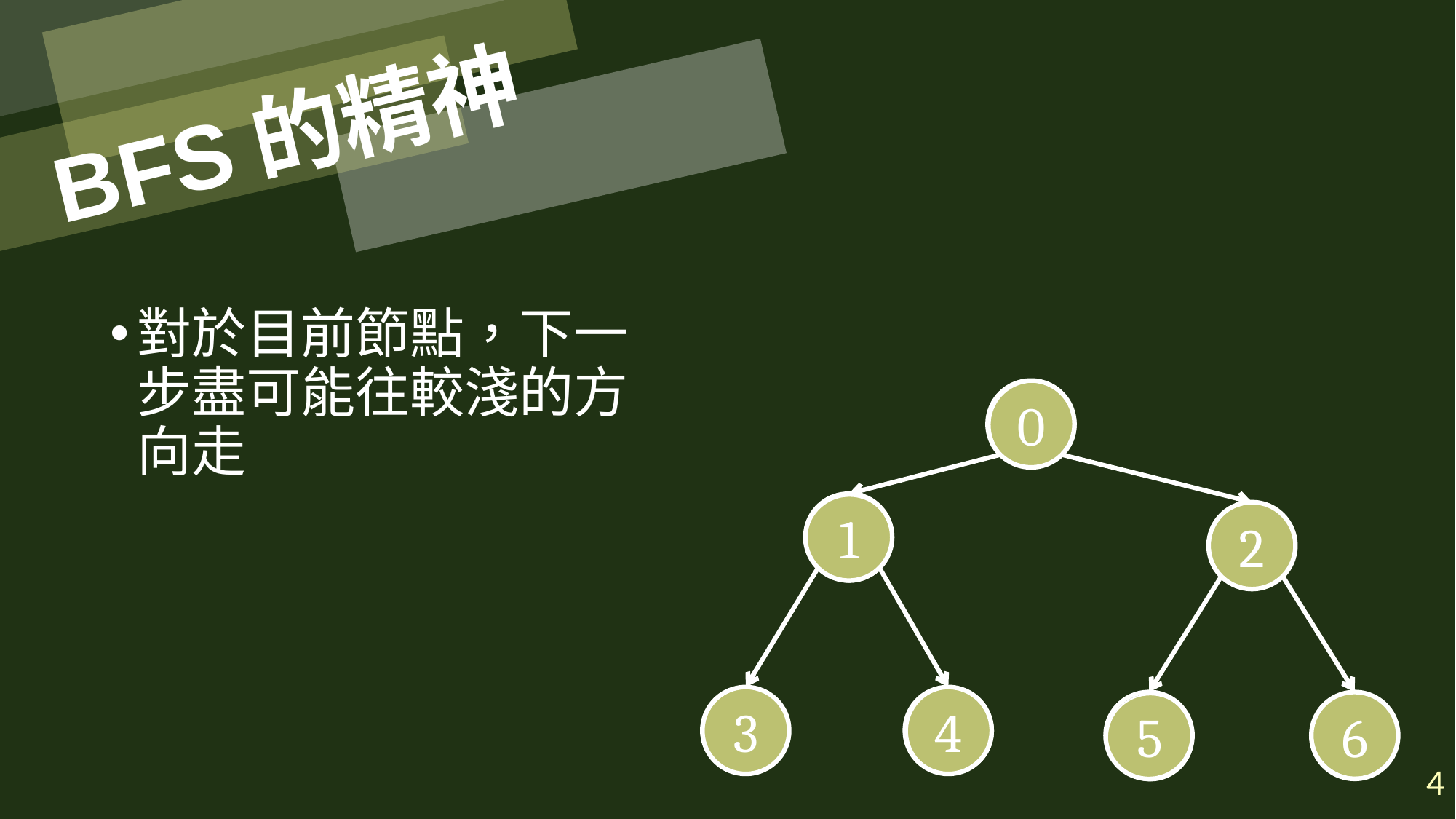

# BFS的精神

對於目前節點，下一步盡可能往較淺的方向走
0

1

2

3
4

5
6

4